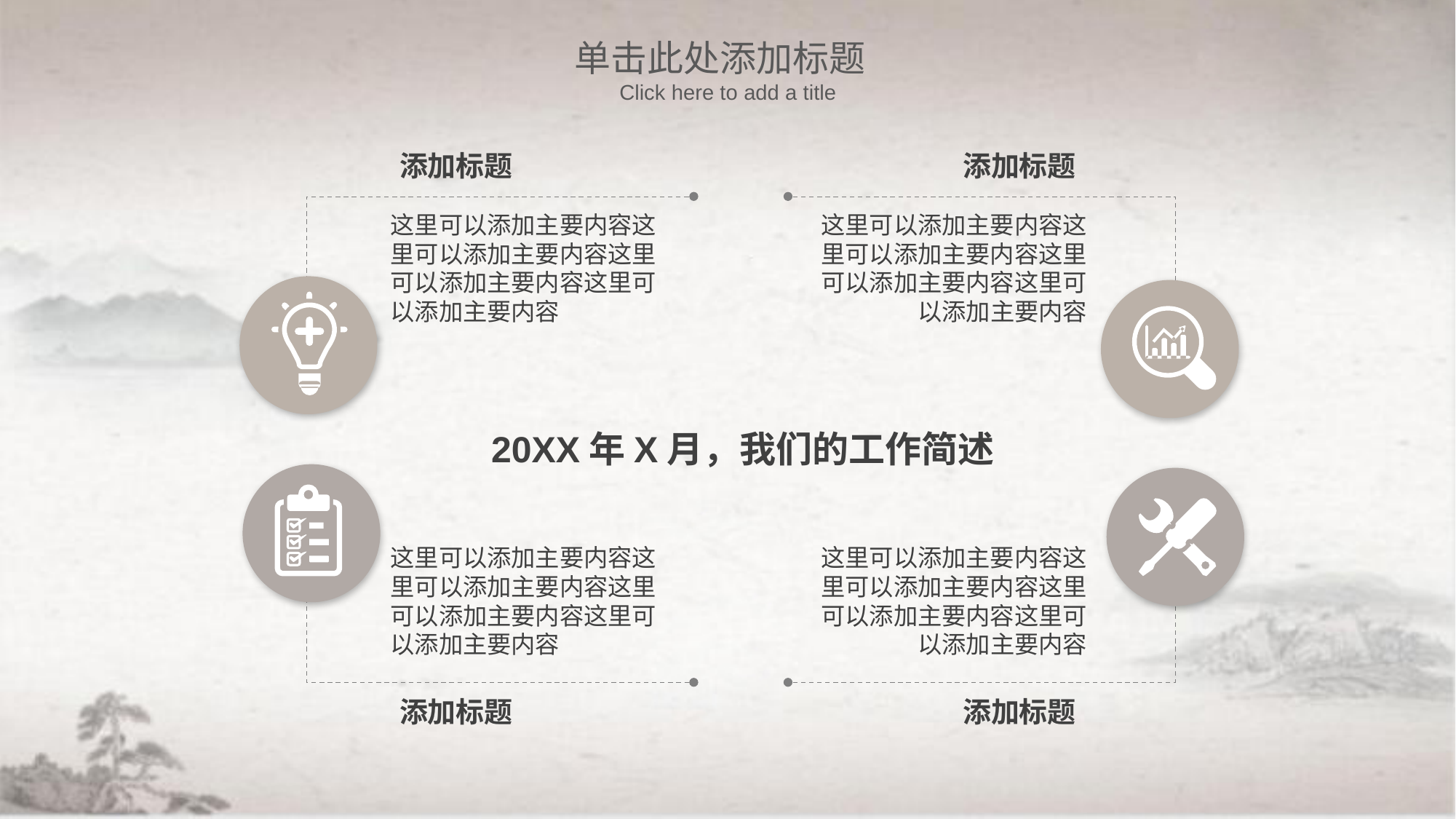

单击此处添加标题
Click here to add a title
添加标题
添加标题

这里可以添加主要内容这里可以添加主要内容这里可以添加主要内容这里可以添加主要内容
这里可以添加主要内容这里可以添加主要内容这里可以添加主要内容这里可以添加主要内容

20XX年X月，我们的工作简述

这里可以添加主要内容这里可以添加主要内容这里可以添加主要内容这里可以添加主要内容
这里可以添加主要内容这里可以添加主要内容这里可以添加主要内容这里可以添加主要内容

添加标题
添加标题